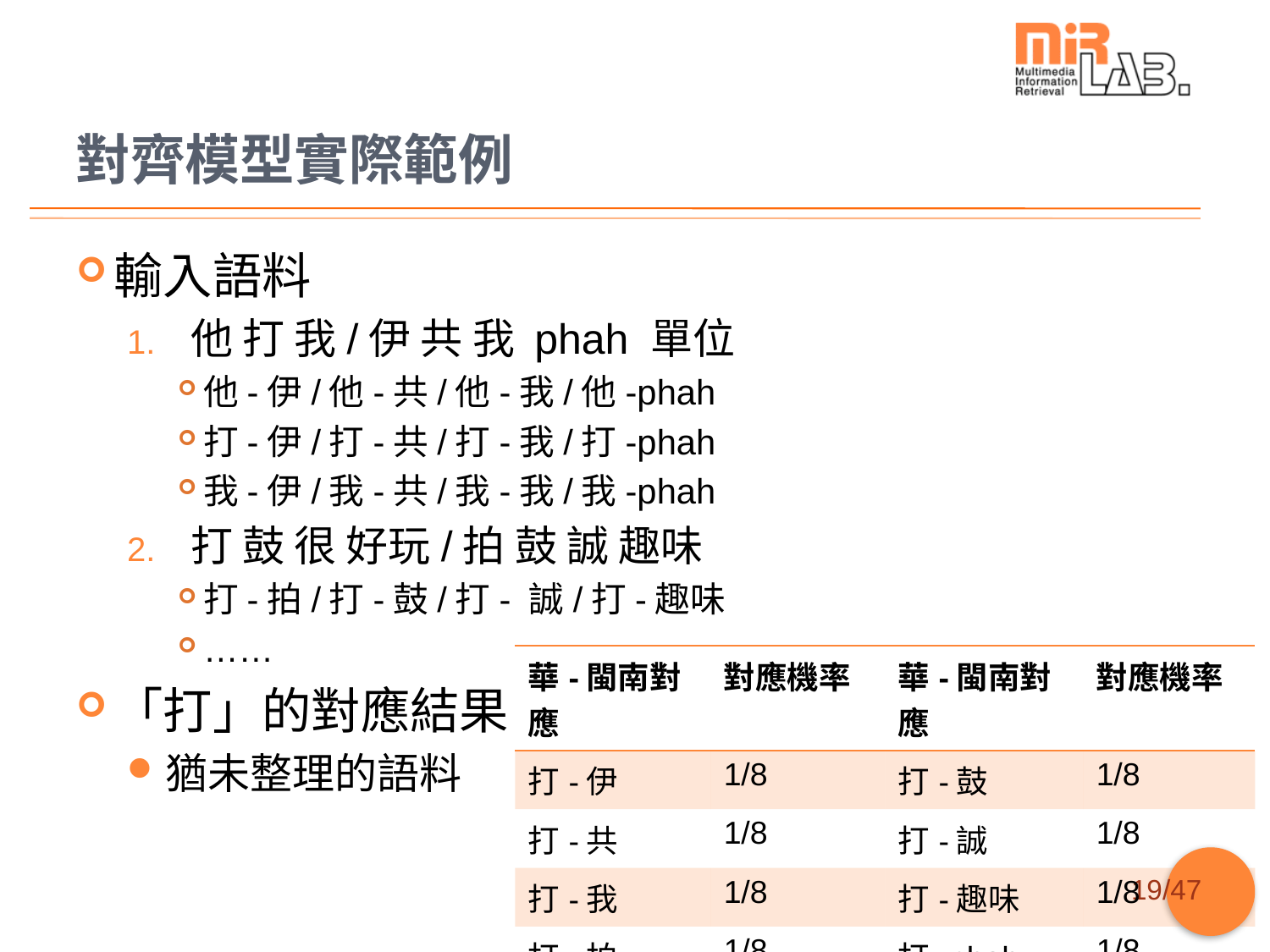

# 對齊模型實際範例
輸入語料
他 打 我/伊 共 我 phah 單位
他-伊/他-共/他-我/他-phah
打-伊/打-共/打-我/打-phah
我-伊/我-共/我-我/我-phah
打 鼓 很 好玩/拍 鼓 誠 趣味
打-拍/打-鼓/打- 誠/打-趣味
……
「打」的對應結果
猶未整理的語料

| 華-閩南對應 | 對應機率 | 華-閩南對應 | 對應機率 |
| --- | --- | --- | --- |
| 打-伊 | 1/8 | 打-鼓 | 1/8 |
| 打-共 | 1/8 | 打-誠 | 1/8 |
| 打-我 | 1/8 | 打-趣味 | 1/8 |
| 打-拍 | 1/8 | 打-phah | 1/8 |